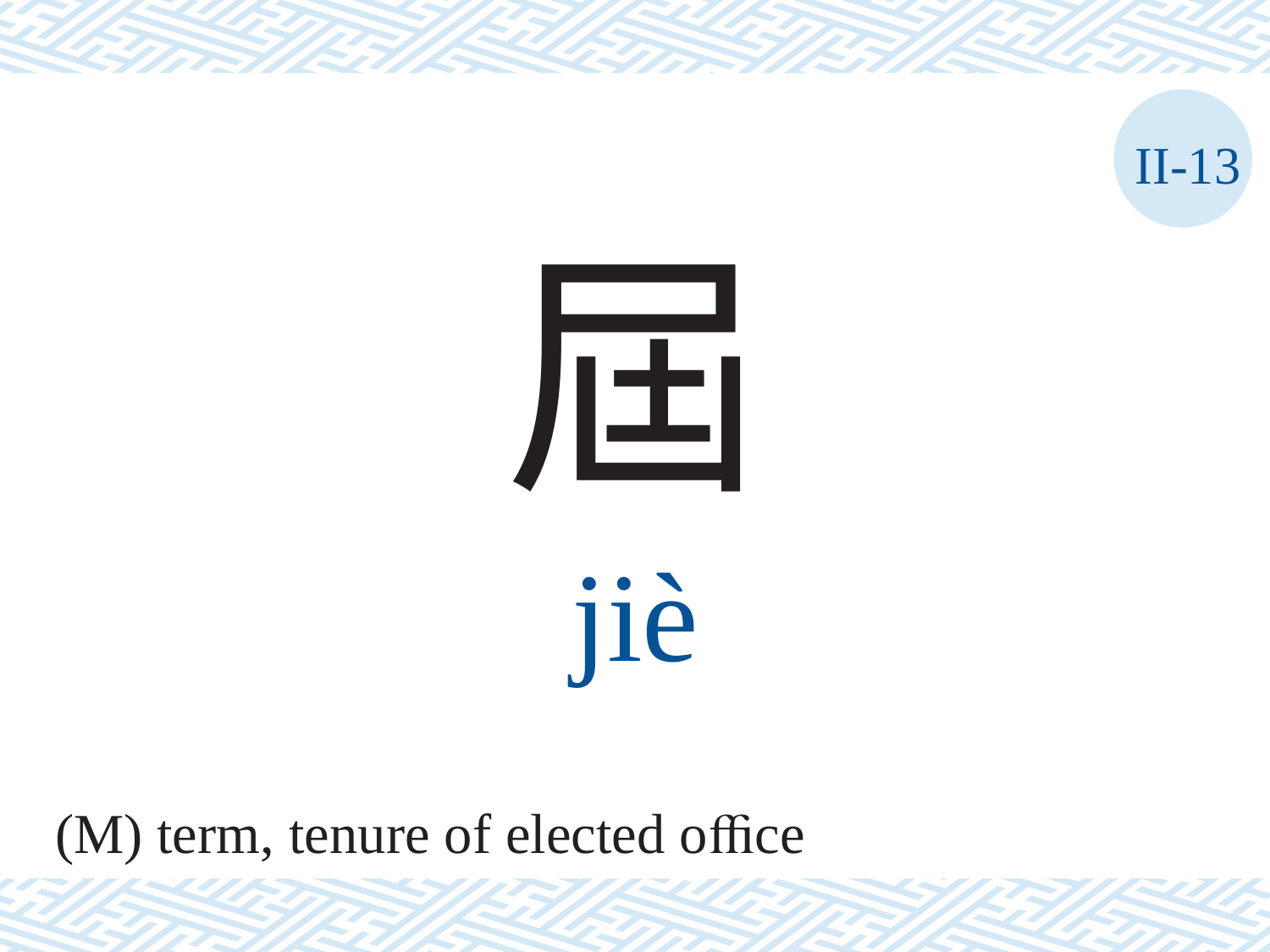

II-13
屆
jiè
(M) term, tenure of elected oﬃce